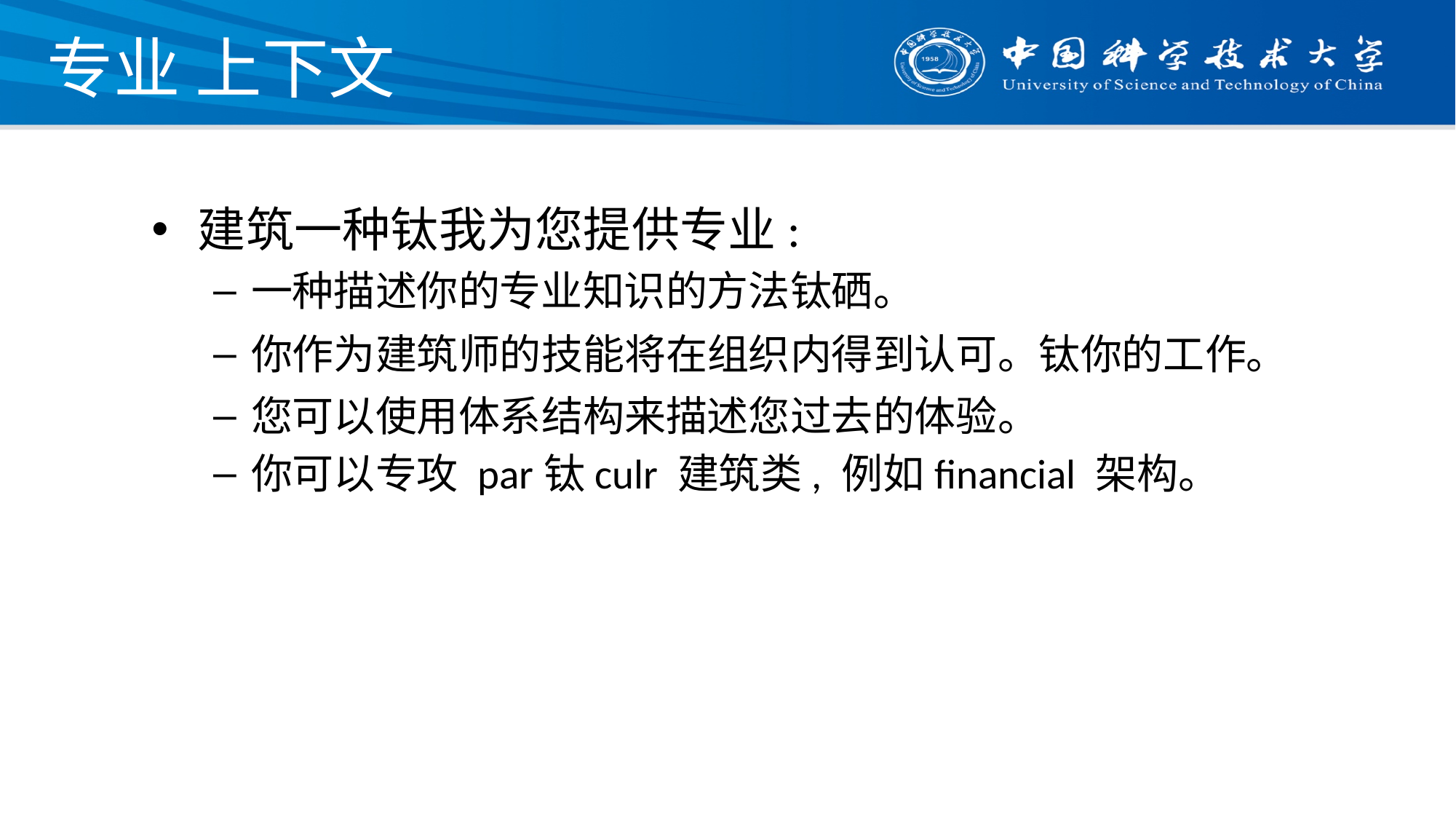

# 专业 上下文
建筑一种钛我为您提供专业:
一种描述你的专业知识的方法钛硒。
你作为建筑师的技能将在组织内得到认可。钛你的工作。
您可以使用体系结构来描述您过去的体验。
你可以专攻 par钛culr 建筑类, 例如ﬁnancial 架构。